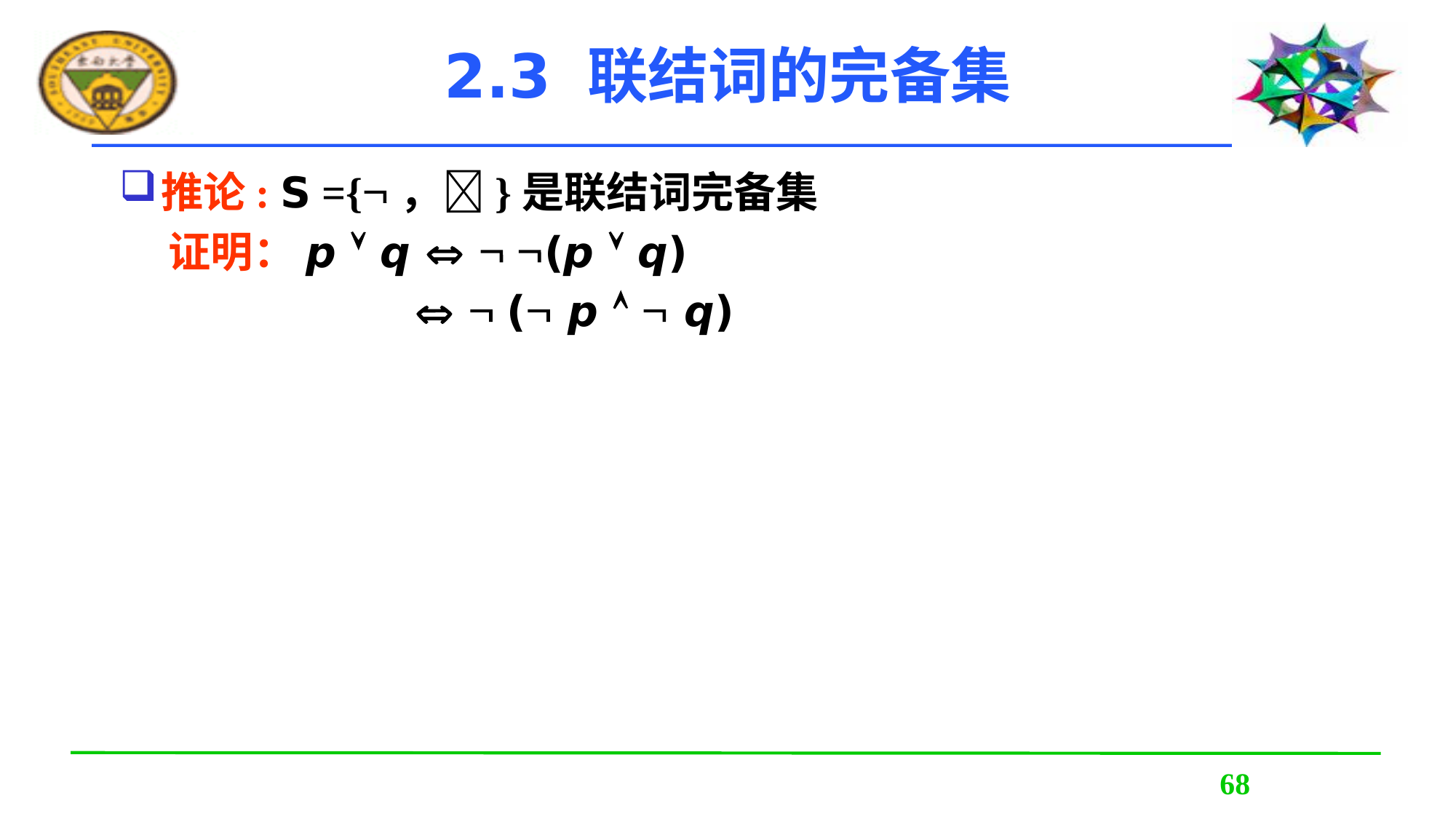

# 2.3 联结词的完备集
推论: S ={¬，∧}是联结词完备集
    证明：p ∨ q ⇔ ¬ ¬(p ∨ q)
                    ⇔ ¬ (¬ p ∧ ¬ q)